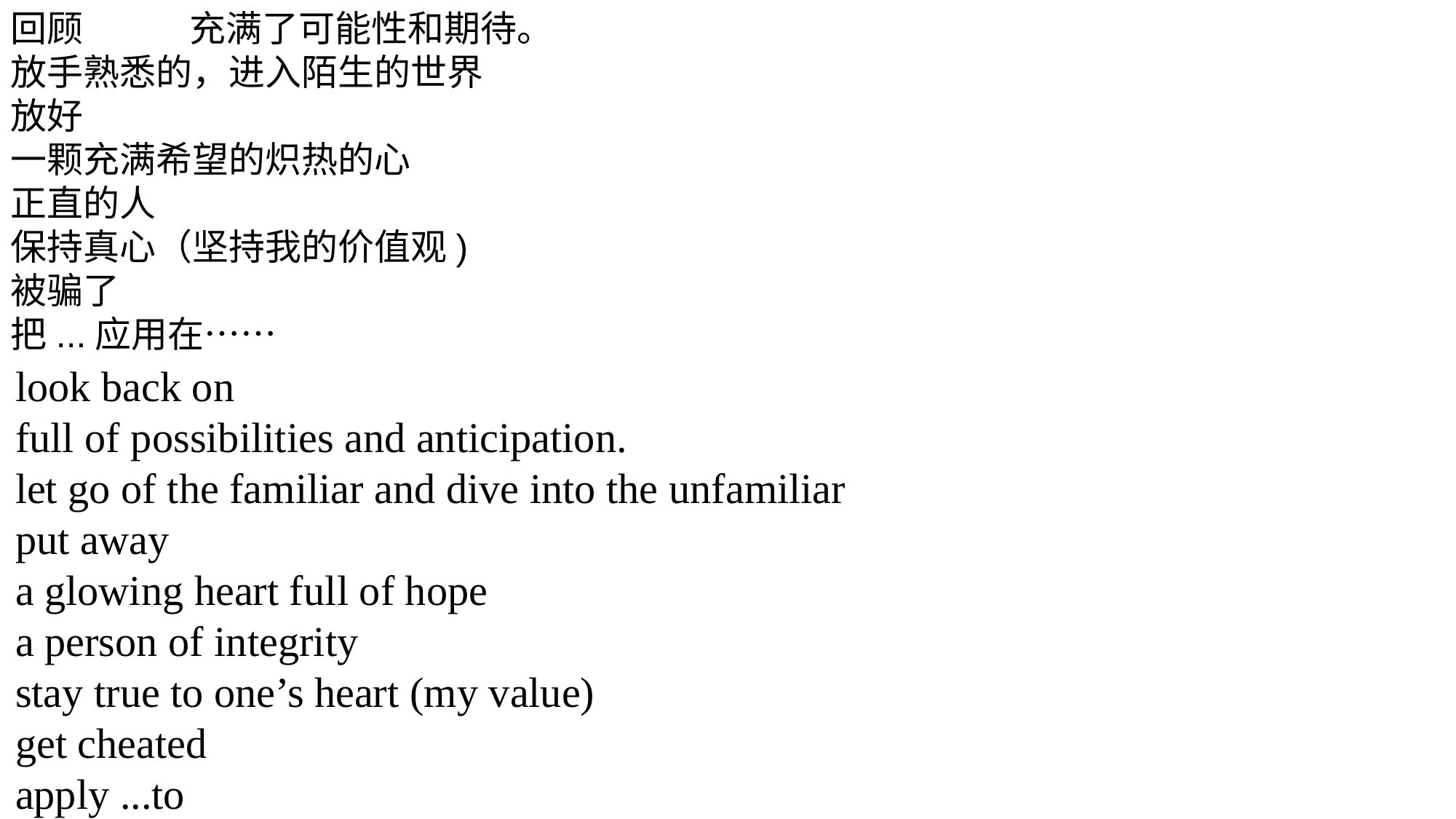

回顾             充满了可能性和期待。
放手熟悉的，进入陌生的世界
放好
一颗充满希望的炽热的心
正直的人
保持真心（坚持我的价值观)
被骗了
把...应用在……
look back on
full of possibilities and anticipation.
let go of the familiar and dive into the unfamiliar
put away
a glowing heart full of hope
a person of integrity
stay true to one’s heart (my value)
get cheated
apply ...to